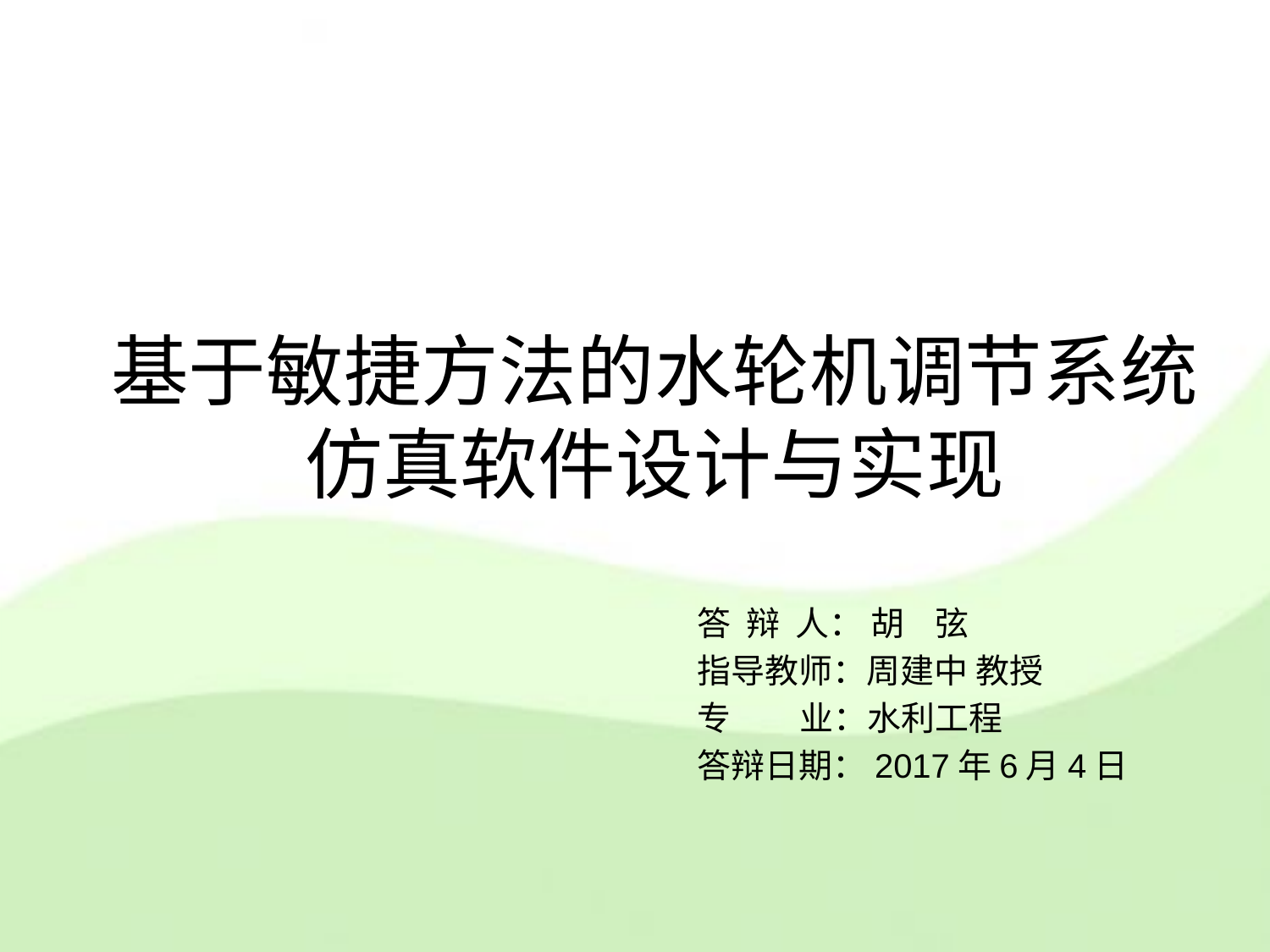

# 基于敏捷方法的水轮机调节系统仿真软件设计与实现
答  辩  人： 胡    弦
指导教师：周建中 教授
专         业：水利工程
答辩日期：2017年6月4日